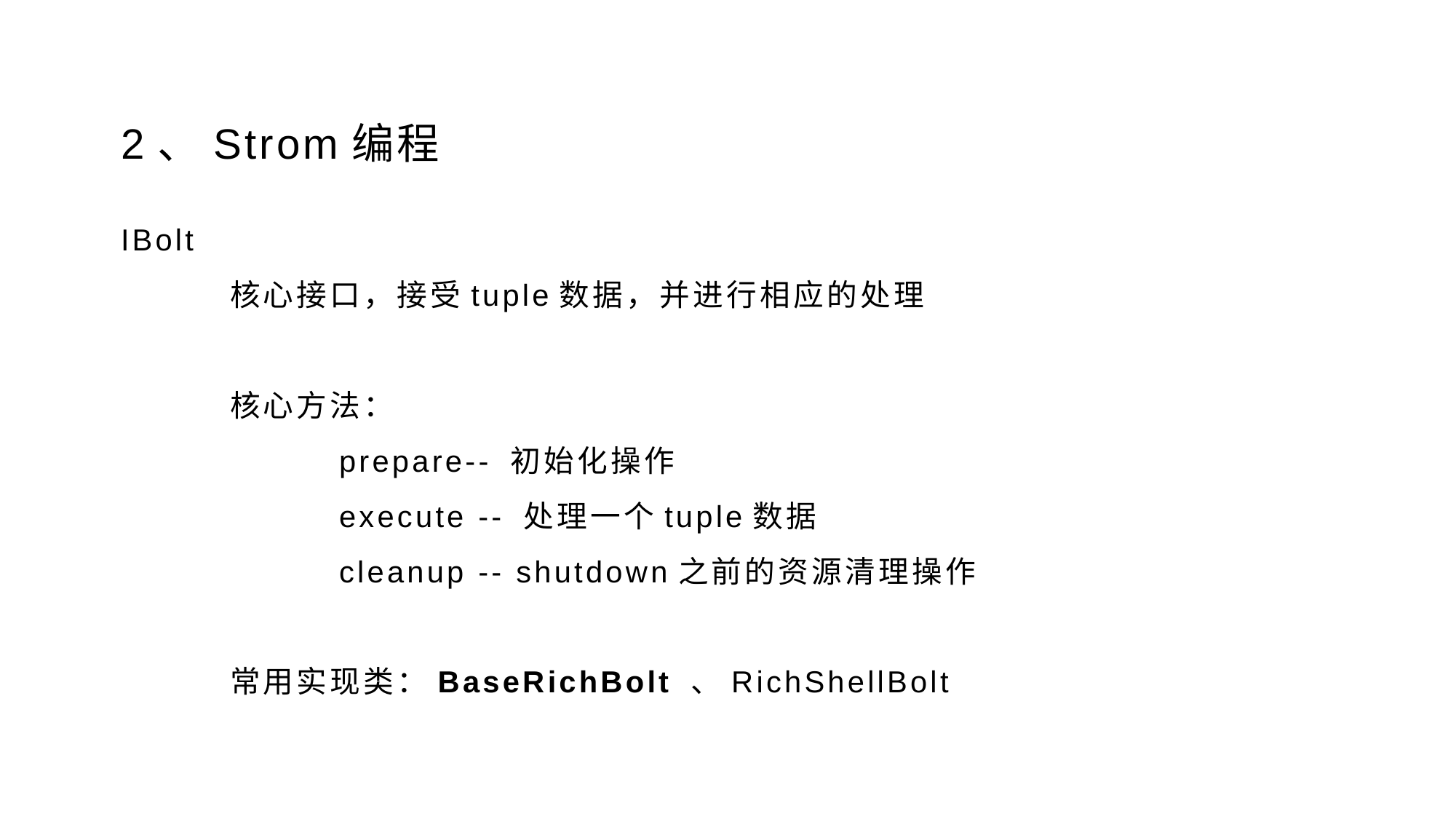

2、Strom编程
IBolt
	核心接口，接受tuple数据，并进行相应的处理

	核心方法：
		prepare-- 初始化操作
		execute -- 处理一个tuple数据
		cleanup -- shutdown之前的资源清理操作

	常用实现类：BaseRichBolt 、RichShellBolt